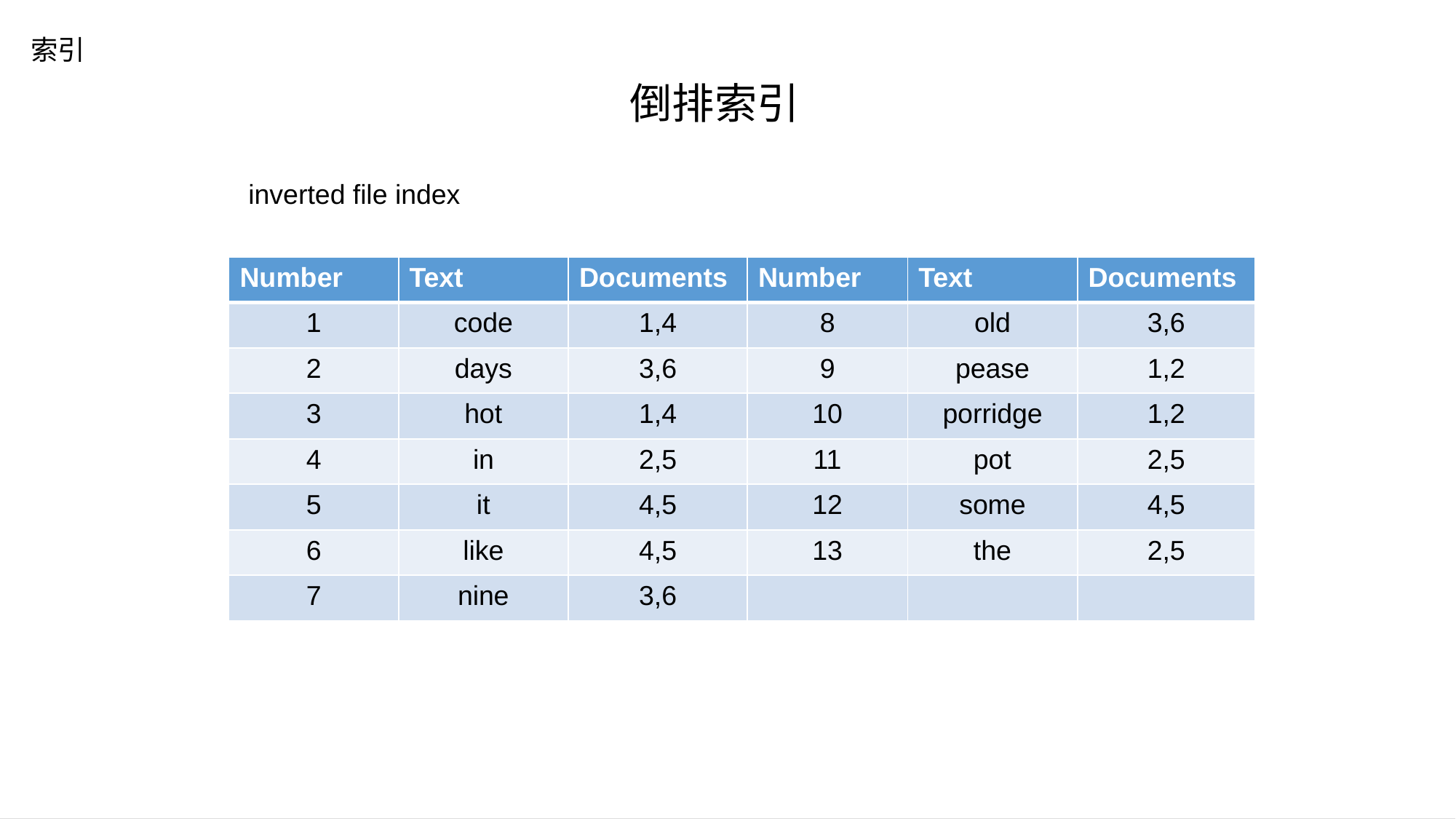

索引
倒排索引
inverted file index
| Number | Text | Documents | Number | Text | Documents |
| --- | --- | --- | --- | --- | --- |
| 1 | code | 1,4 | 8 | old | 3,6 |
| 2 | days | 3,6 | 9 | pease | 1,2 |
| 3 | hot | 1,4 | 10 | porridge | 1,2 |
| 4 | in | 2,5 | 11 | pot | 2,5 |
| 5 | it | 4,5 | 12 | some | 4,5 |
| 6 | like | 4,5 | 13 | the | 2,5 |
| 7 | nine | 3,6 |  |  |  |
# 空白演示
在此输入您的封面副标题